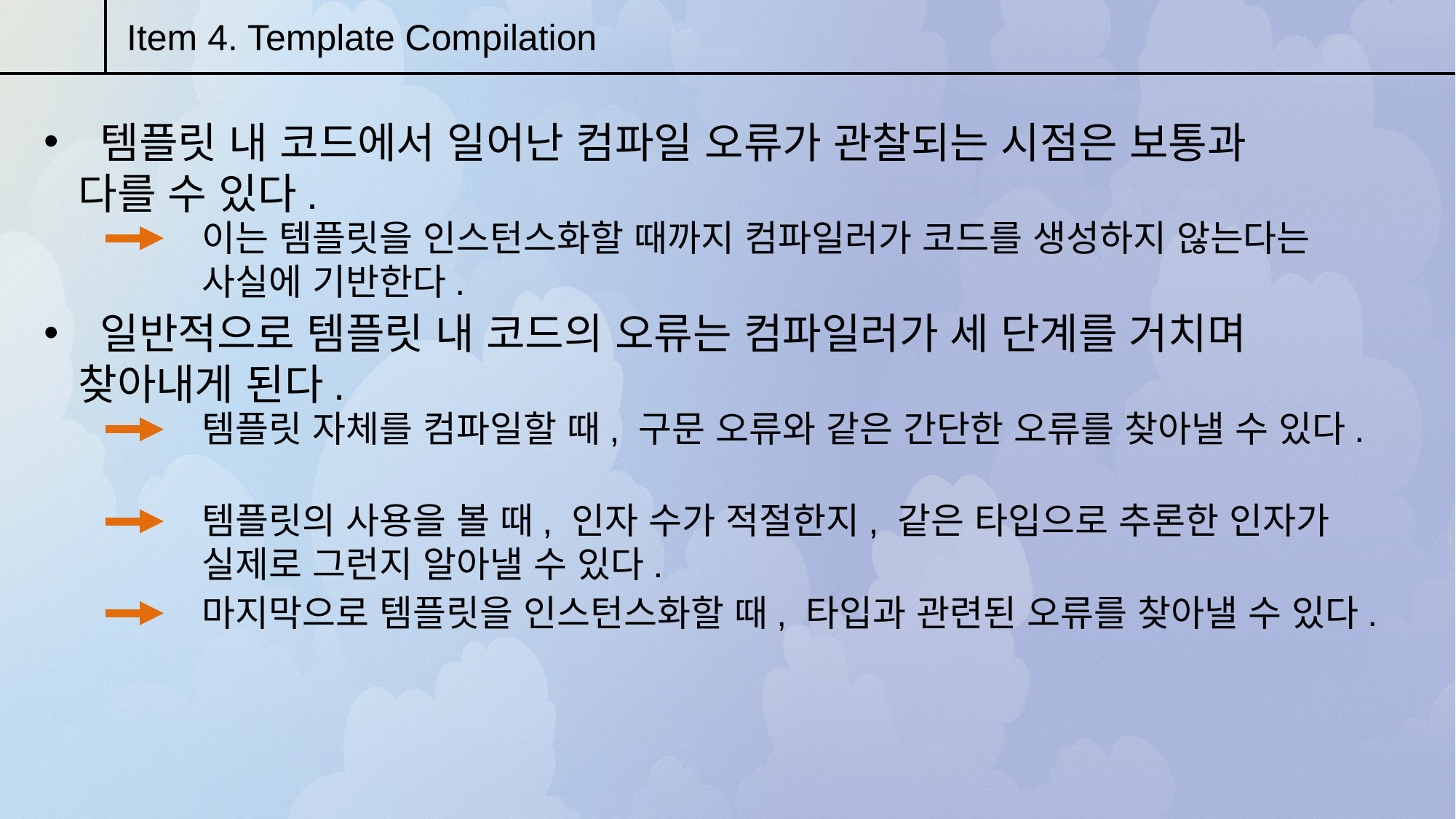

Item 4. Template Compilation
 템플릿 내 코드에서 일어난 컴파일 오류가 관찰되는 시점은 보통과 다를 수 있다.
이는 템플릿을 인스턴스화할 때까지 컴파일러가 코드를 생성하지 않는다는 사실에 기반한다.
 일반적으로 템플릿 내 코드의 오류는 컴파일러가 세 단계를 거치며 찾아내게 된다.
템플릿 자체를 컴파일할 때, 구문 오류와 같은 간단한 오류를 찾아낼 수 있다.
템플릿의 사용을 볼 때, 인자 수가 적절한지, 같은 타입으로 추론한 인자가 실제로 그런지 알아낼 수 있다.
마지막으로 템플릿을 인스턴스화할 때, 타입과 관련된 오류를 찾아낼 수 있다.